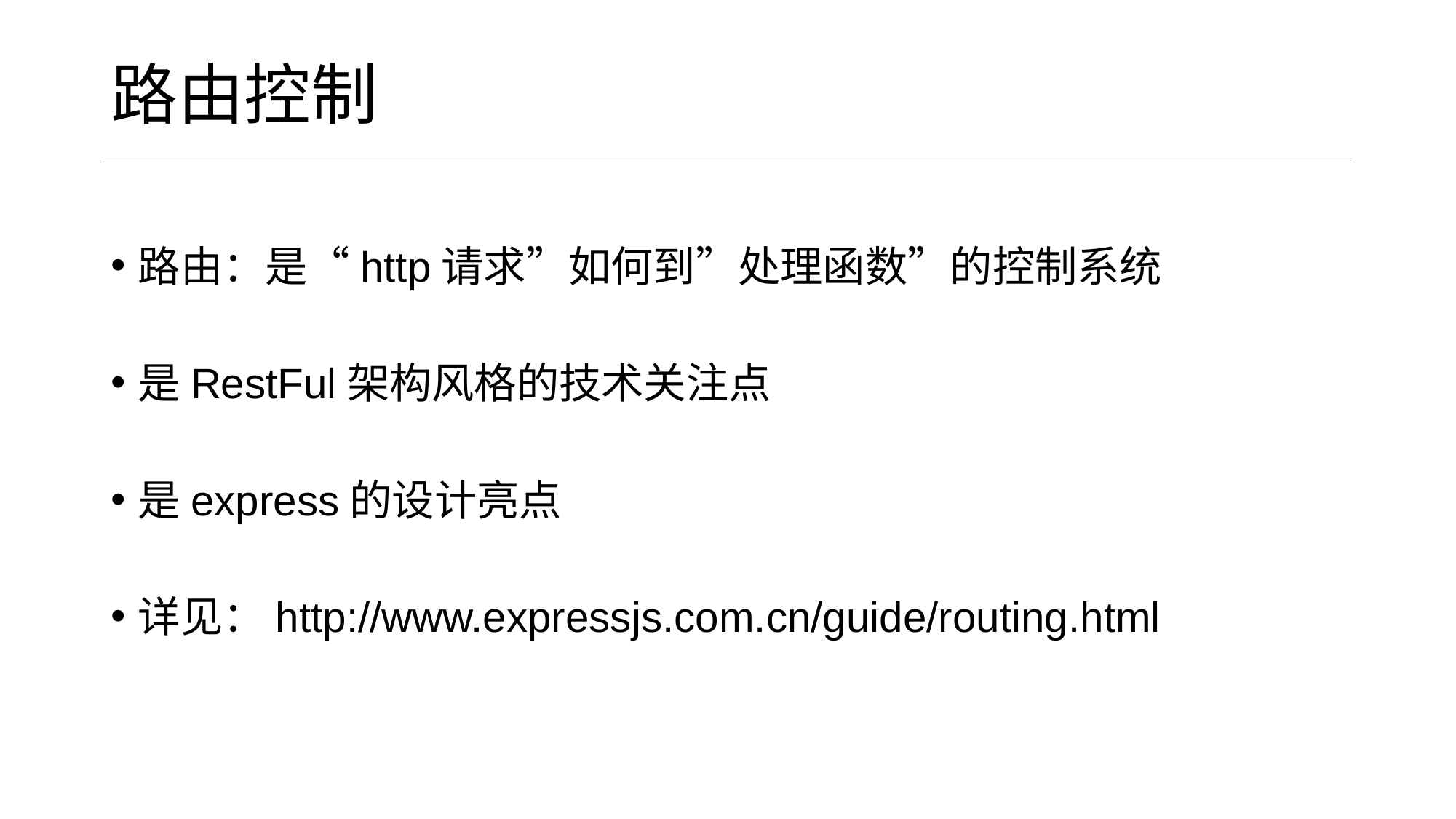

# 路由控制
路由：是“http请求”如何到”处理函数”的控制系统
是RestFul架构风格的技术关注点
是express的设计亮点
详见：http://www.expressjs.com.cn/guide/routing.html